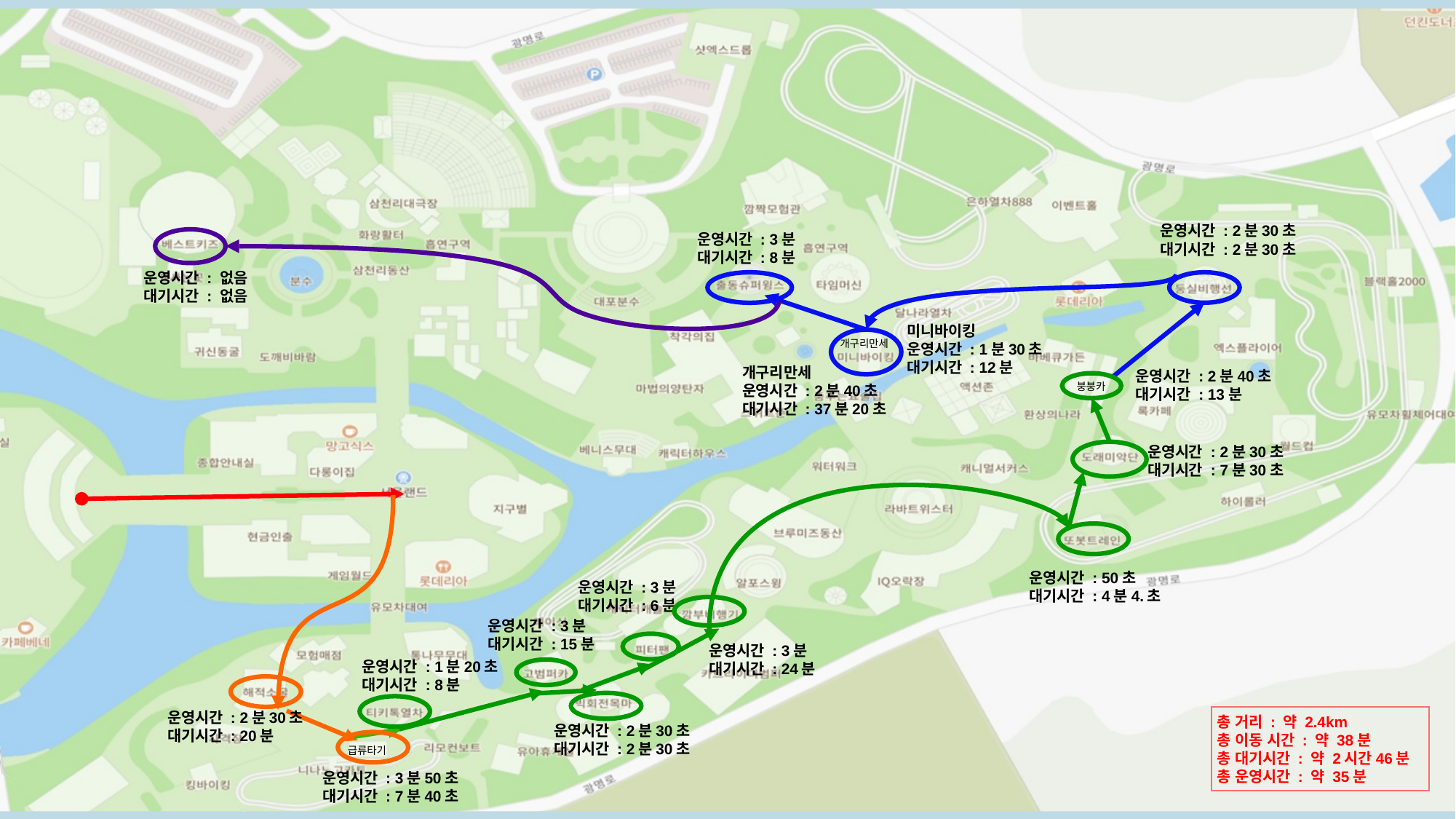

운영시간 : 2분30초
대기시간 : 2분30초
운영시간 : 3분
대기시간 : 8분

운영시간 : 없음
대기시간 : 없음

미니바이킹
운영시간 : 1분30초
대기시간 : 12분

개구리만세
개구리만세
운영시간 : 2분40초
대기시간 : 37분20초
운영시간 : 2분40초
대기시간 : 13분

붕붕카
운영시간 : 2분30초
대기시간 : 7분30초

운영시간 : 50초
대기시간 : 4분4.초
운영시간 : 3분
대기시간 : 6분

운영시간 : 3분
대기시간 : 15분

운영시간 : 3분
대기시간 : 24분
운영시간 : 1분20초
대기시간 : 8분

운영시간 : 2분30초
대기시간 : 20분
운영시간 : 2분30초
대기시간 : 2분30초

급류타기
운영시간 : 3분50초
대기시간 : 7분40초
총 거리 : 약 2.4km
총 이동 시간 : 약 38분
총 대기시간 : 약 2시간46분
총 운영시간 : 약 35분